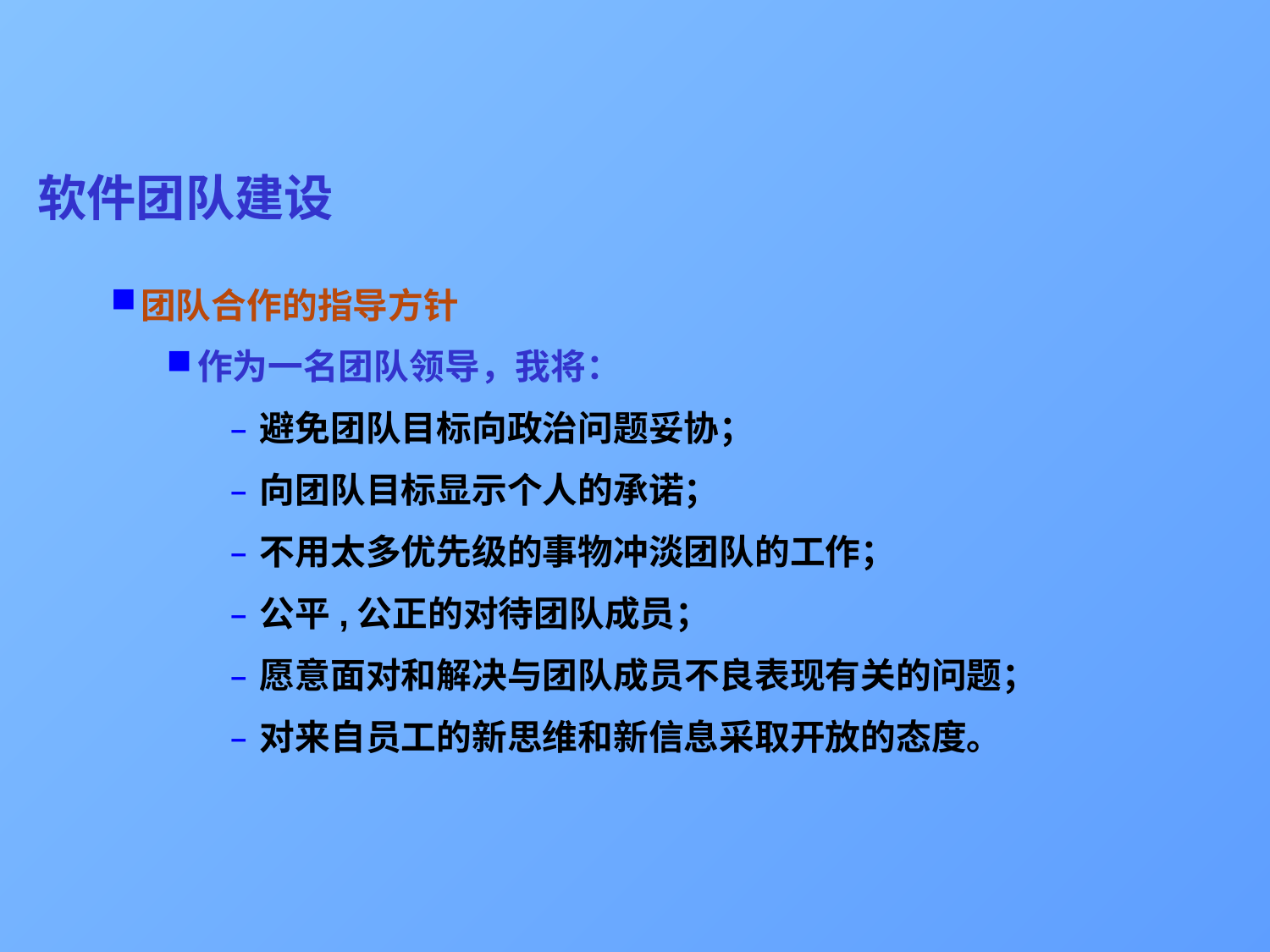

# 软件团队建设
团队合作的指导方针
作为一名团队领导，我将：
避免团队目标向政治问题妥协；
向团队目标显示个人的承诺；
不用太多优先级的事物冲淡团队的工作；
公平,公正的对待团队成员；
愿意面对和解决与团队成员不良表现有关的问题；
对来自员工的新思维和新信息采取开放的态度。